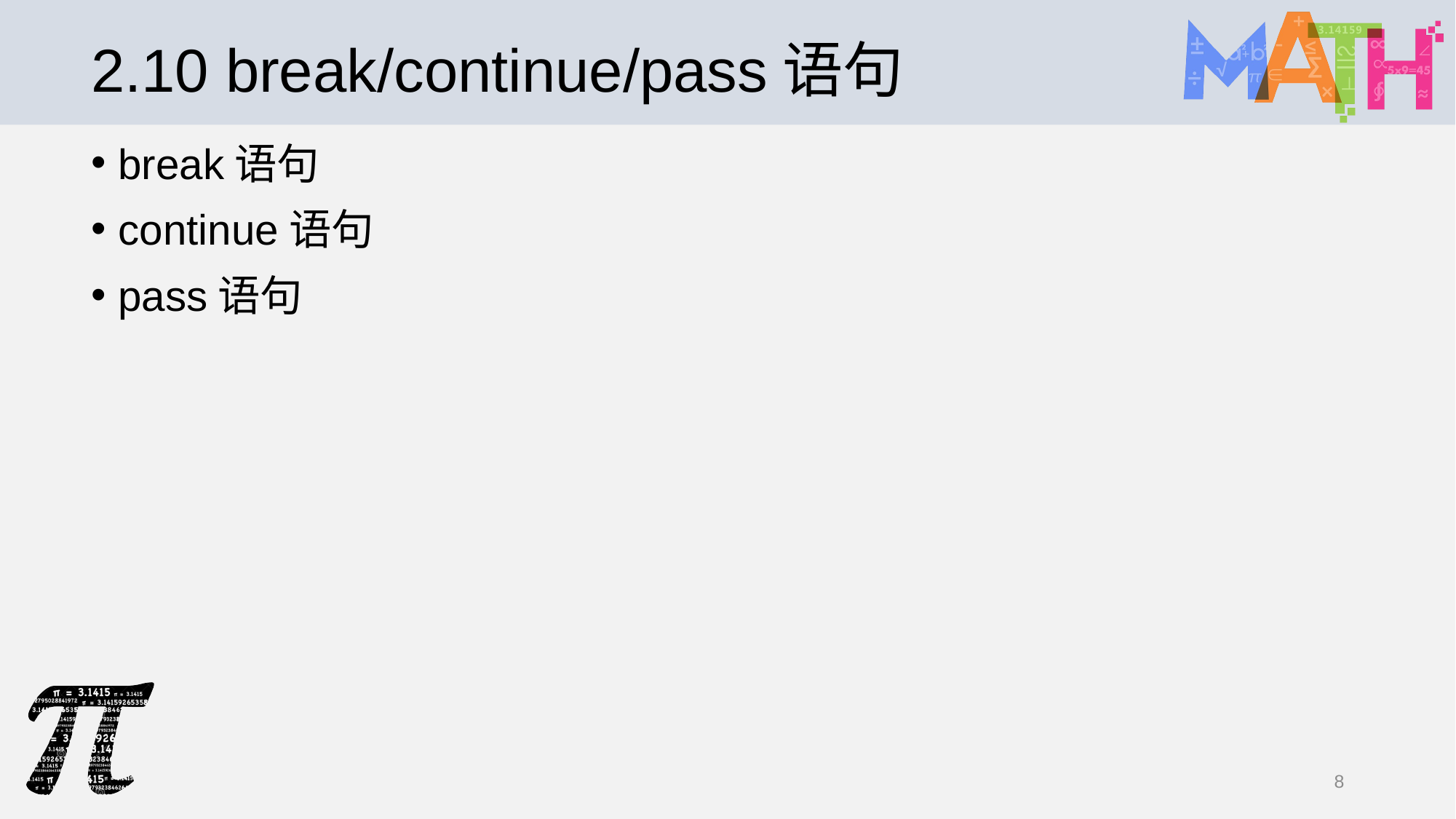

# 2.10 break/continue/pass语句
break语句
continue语句
pass语句
8